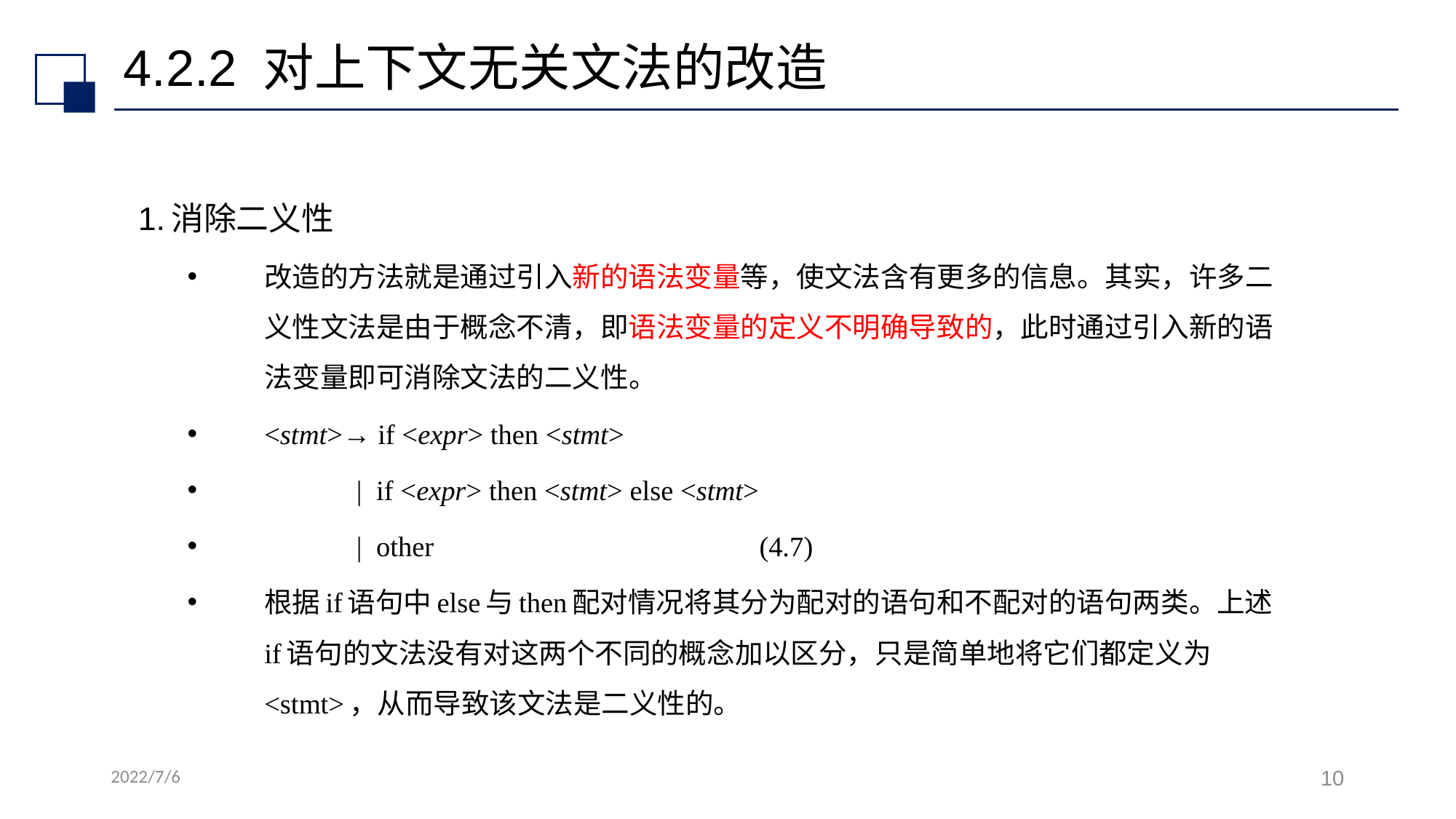

# 4.2.2 对上下文无关文法的改造
1.消除二义性
改造的方法就是通过引入新的语法变量等，使文法含有更多的信息。其实，许多二义性文法是由于概念不清，即语法变量的定义不明确导致的，此时通过引入新的语法变量即可消除文法的二义性。
<stmt>→ if <expr> then <stmt>
             |  if <expr> then <stmt> else <stmt>
             |  other                                              (4.7)
根据if语句中else与then配对情况将其分为配对的语句和不配对的语句两类。上述if语句的文法没有对这两个不同的概念加以区分，只是简单地将它们都定义为<stmt>，从而导致该文法是二义性的。
2022/7/6
10